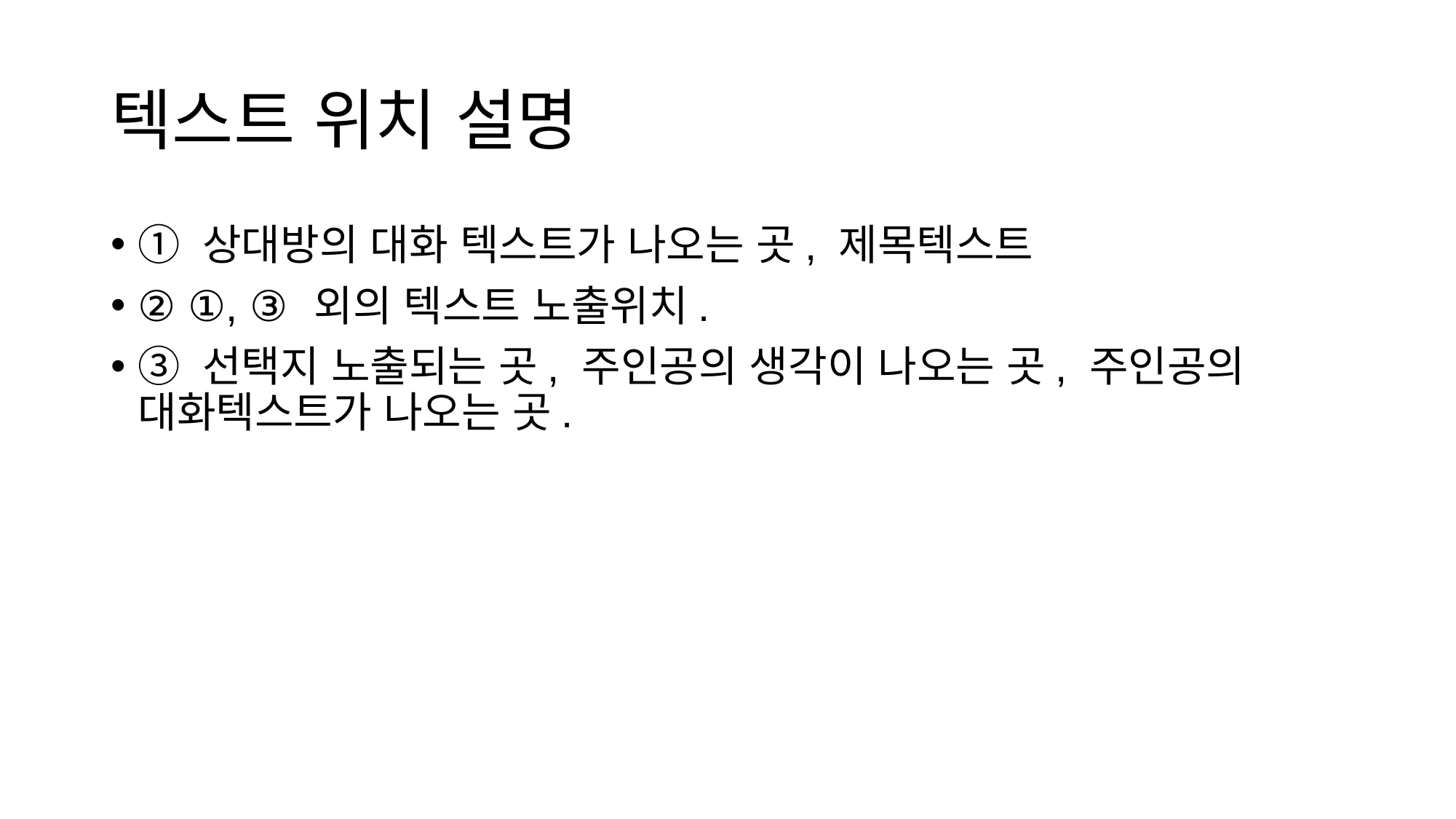

# 텍스트 위치 설명
① 상대방의 대화 텍스트가 나오는 곳, 제목텍스트
② ①, ③ 외의 텍스트 노출위치.
③ 선택지 노출되는 곳, 주인공의 생각이 나오는 곳, 주인공의 대화텍스트가 나오는 곳.